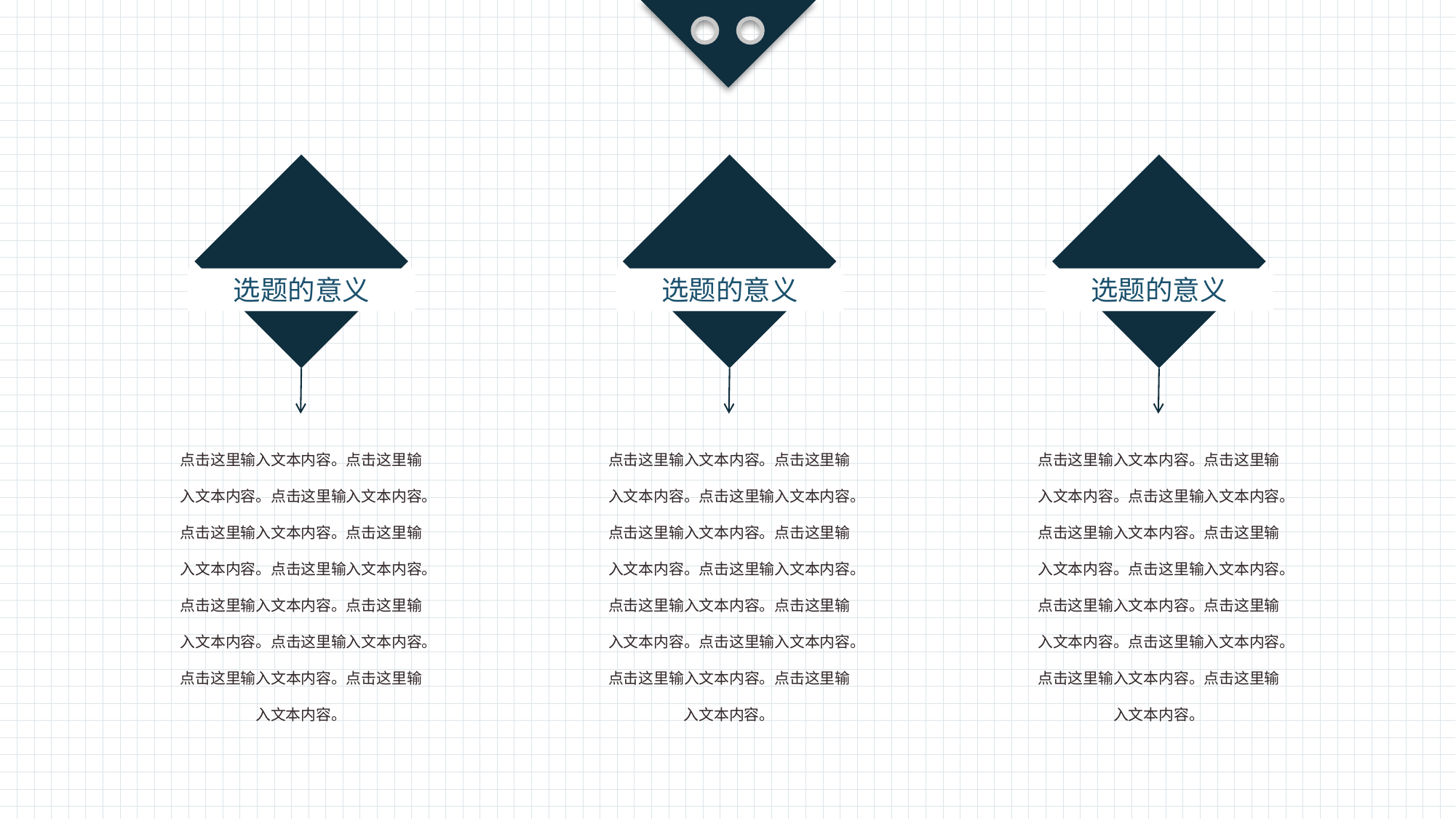

选题的意义
选题的意义
选题的意义

点击这里输入文本内容。点击这里输入文本内容。点击这里输入文本内容。点击这里输入文本内容。点击这里输入文本内容。点击这里输入文本内容。点击这里输入文本内容。点击这里输入文本内容。点击这里输入文本内容。点击这里输入文本内容。点击这里输入文本内容。
点击这里输入文本内容。点击这里输入文本内容。点击这里输入文本内容。点击这里输入文本内容。点击这里输入文本内容。点击这里输入文本内容。点击这里输入文本内容。点击这里输入文本内容。点击这里输入文本内容。点击这里输入文本内容。点击这里输入文本内容。
点击这里输入文本内容。点击这里输入文本内容。点击这里输入文本内容。点击这里输入文本内容。点击这里输入文本内容。点击这里输入文本内容。点击这里输入文本内容。点击这里输入文本内容。点击这里输入文本内容。点击这里输入文本内容。点击这里输入文本内容。